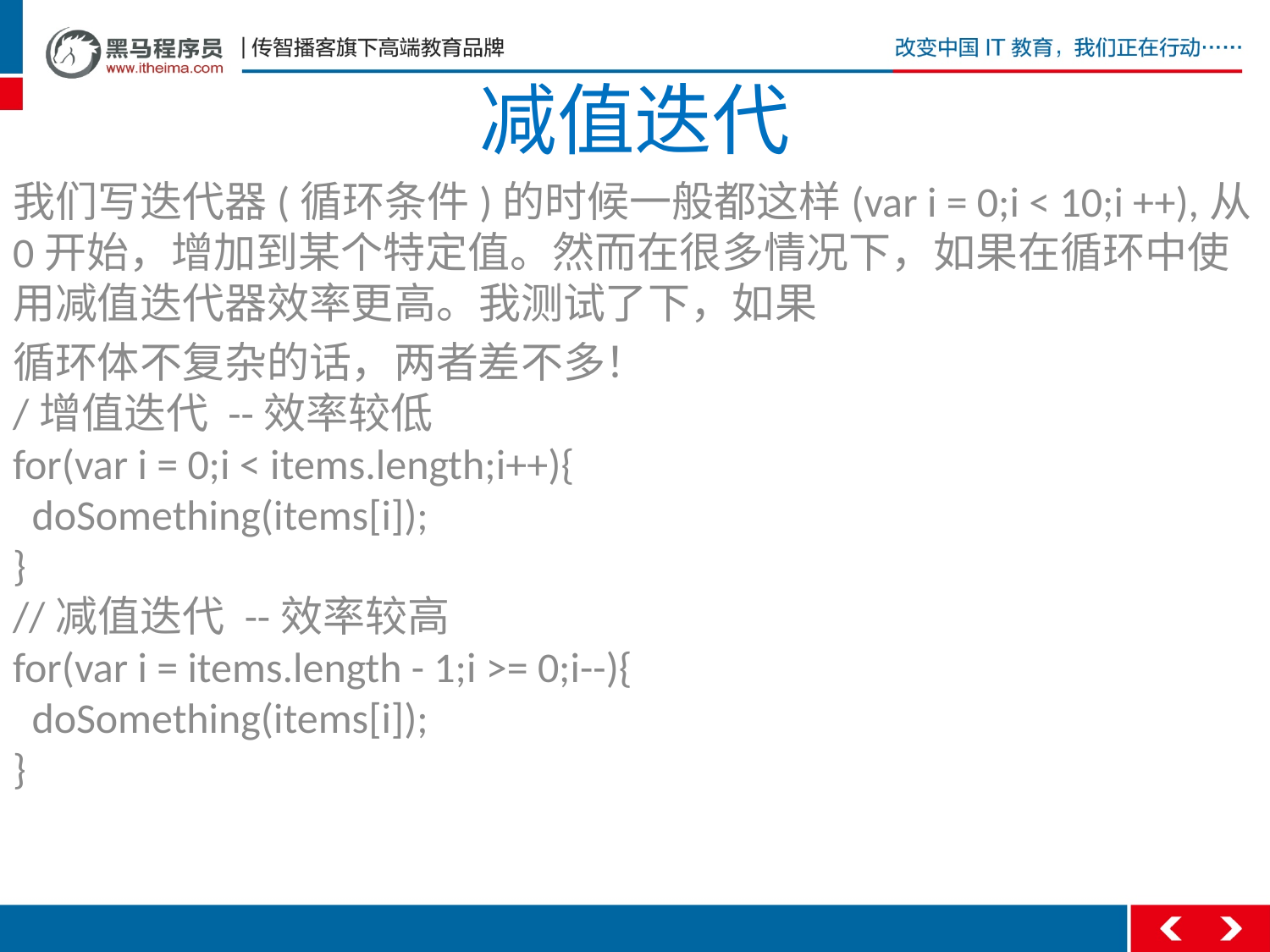

# 减值迭代
我们写迭代器(循环条件)的时候一般都这样(var i = 0;i < 10;i ++),从0开始，增加到某个特定值。然而在很多情况下，如果在循环中使用减值迭代器效率更高。我测试了下，如果
循环体不复杂的话，两者差不多！
/增值迭代 --效率较低
for(var i = 0;i < items.length;i++){
  doSomething(items[i]);
}
//减值迭代 --效率较高
for(var i = items.length - 1;i >= 0;i--){
  doSomething(items[i]);
}